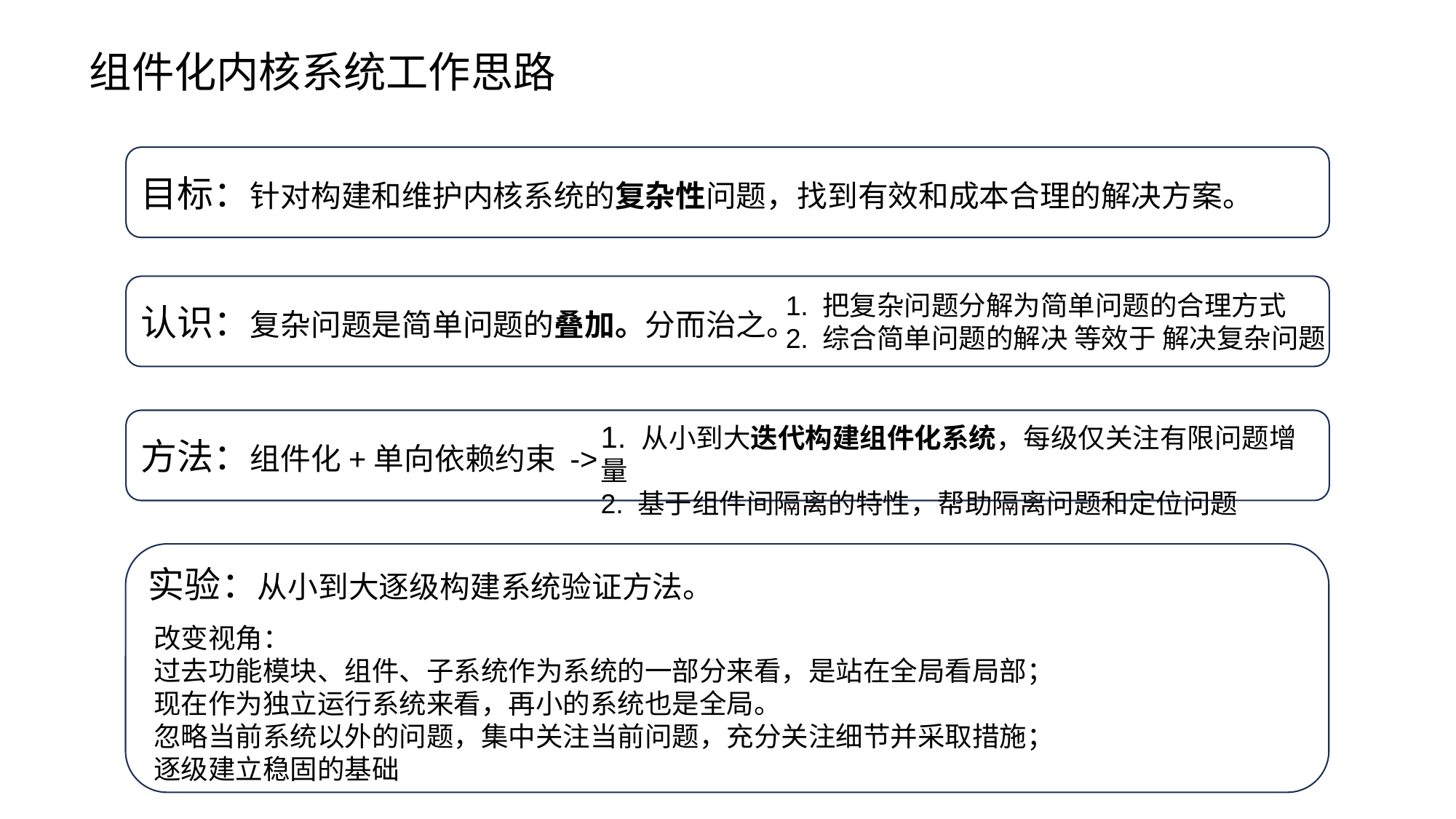

组件化内核系统工作思路
目标：针对构建和维护内核系统的复杂性问题，找到有效和成本合理的解决方案。
认识：复杂问题是简单问题的叠加。分而治之。
1. 把复杂问题分解为简单问题的合理方式
2. 综合简单问题的解决 等效于 解决复杂问题
方法：组件化+单向依赖约束 ->
1. 从小到大迭代构建组件化系统，每级仅关注有限问题增量
2. 基于组件间隔离的特性，帮助隔离问题和定位问题
实验：从小到大逐级构建系统验证方法。
改变视角：
过去功能模块、组件、子系统作为系统的一部分来看，是站在全局看局部；
现在作为独立运行系统来看，再小的系统也是全局。
忽略当前系统以外的问题，集中关注当前问题，充分关注细节并采取措施；
逐级建立稳固的基础